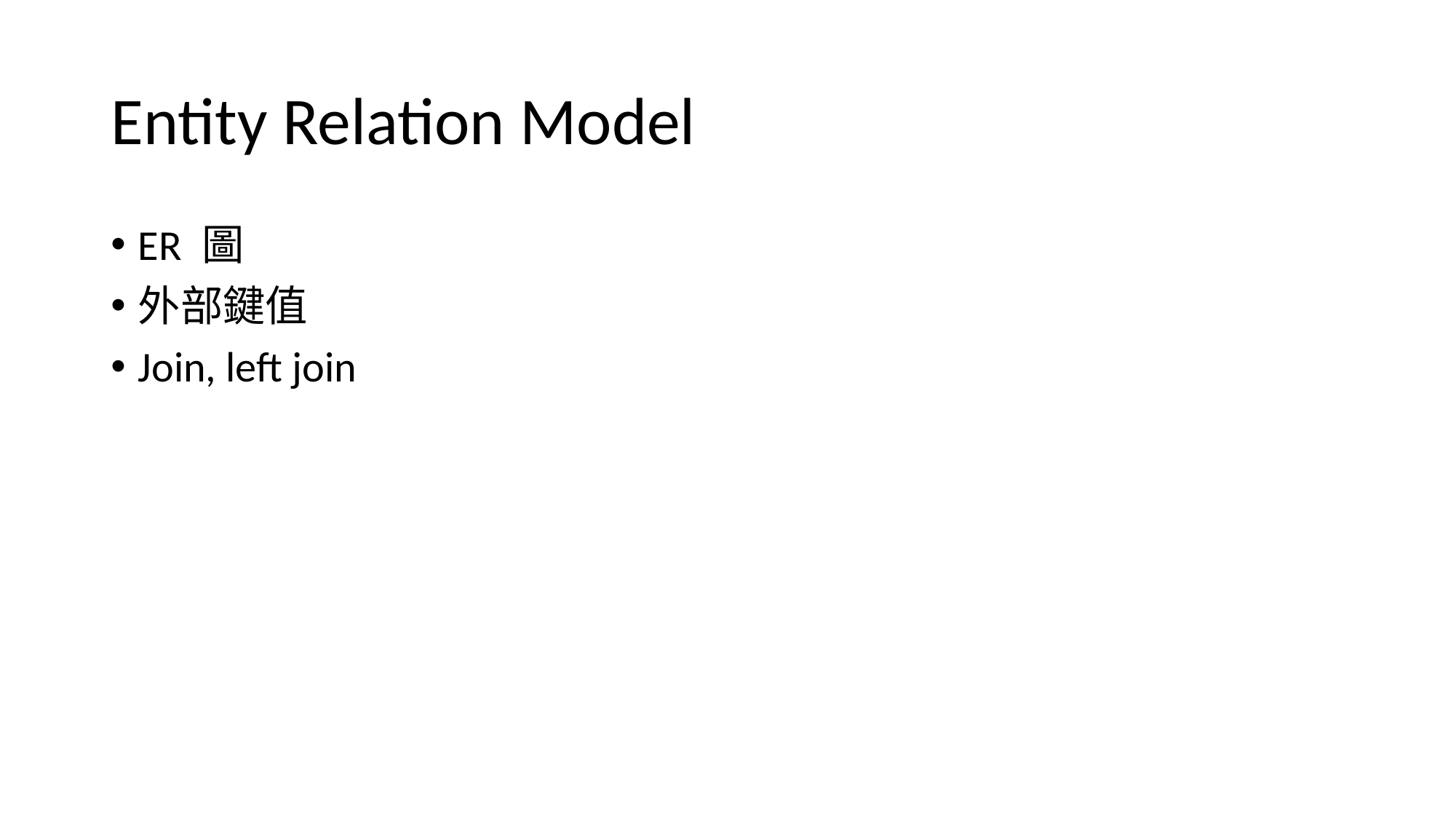

# Entity Relation Model
ER 圖
外部鍵值
Join, left join